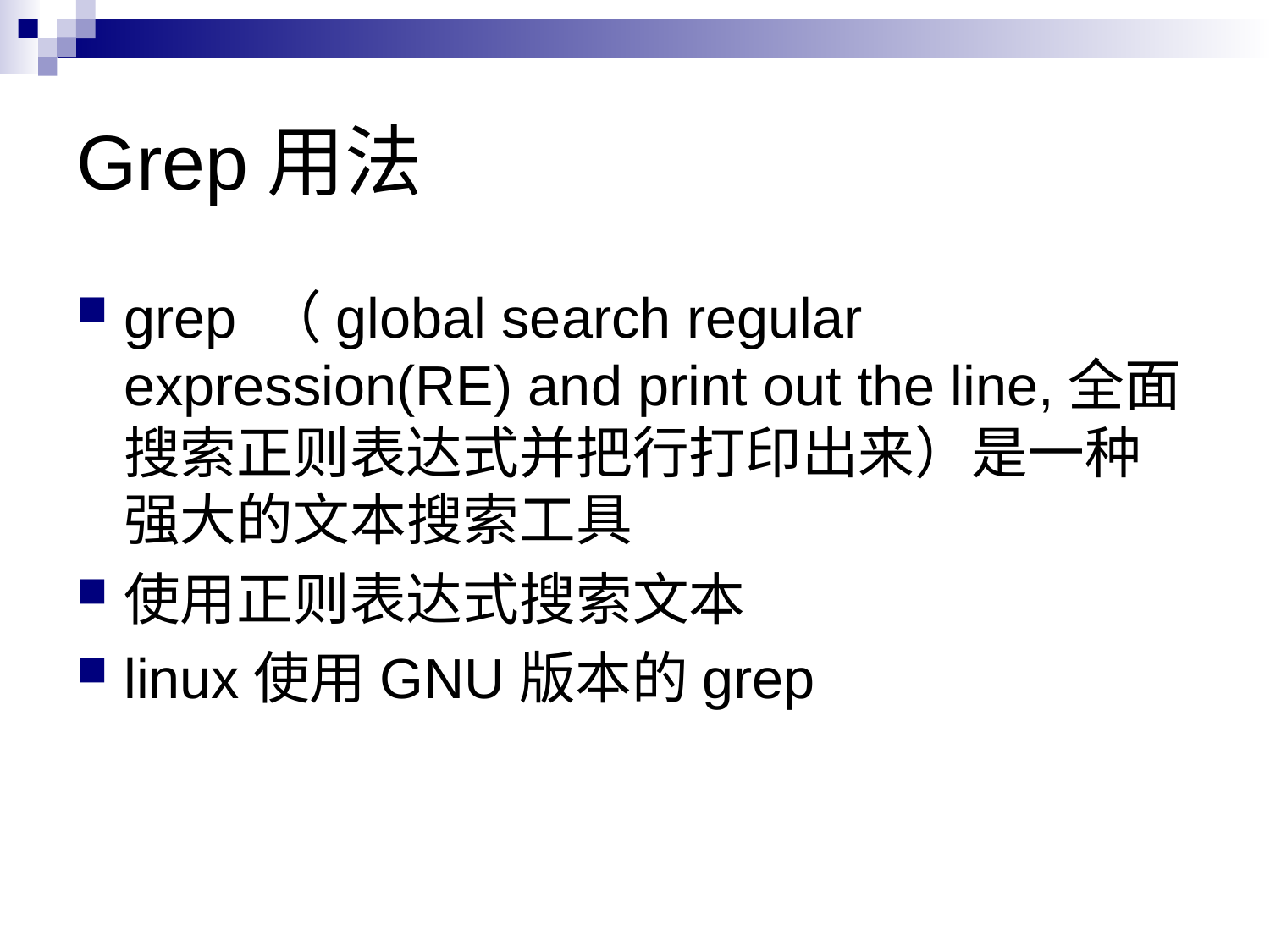

# Grep用法
grep （global search regular expression(RE) and print out the line,全面搜索正则表达式并把行打印出来）是一种强大的文本搜索工具
使用正则表达式搜索文本
linux使用GNU版本的grep